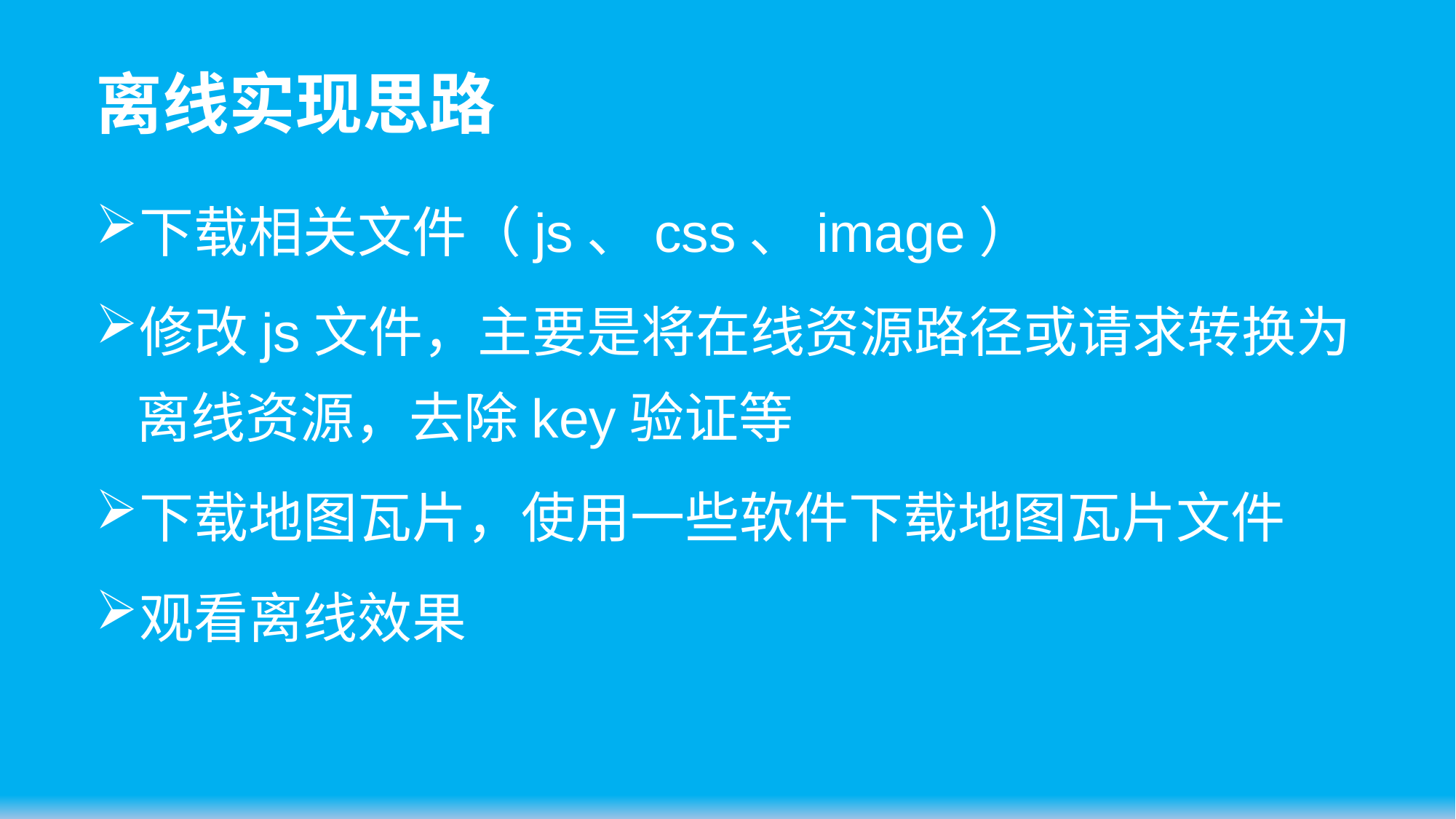

# 离线实现思路
下载相关文件（js、css、image）
修改js文件，主要是将在线资源路径或请求转换为离线资源，去除key验证等
下载地图瓦片，使用一些软件下载地图瓦片文件
观看离线效果